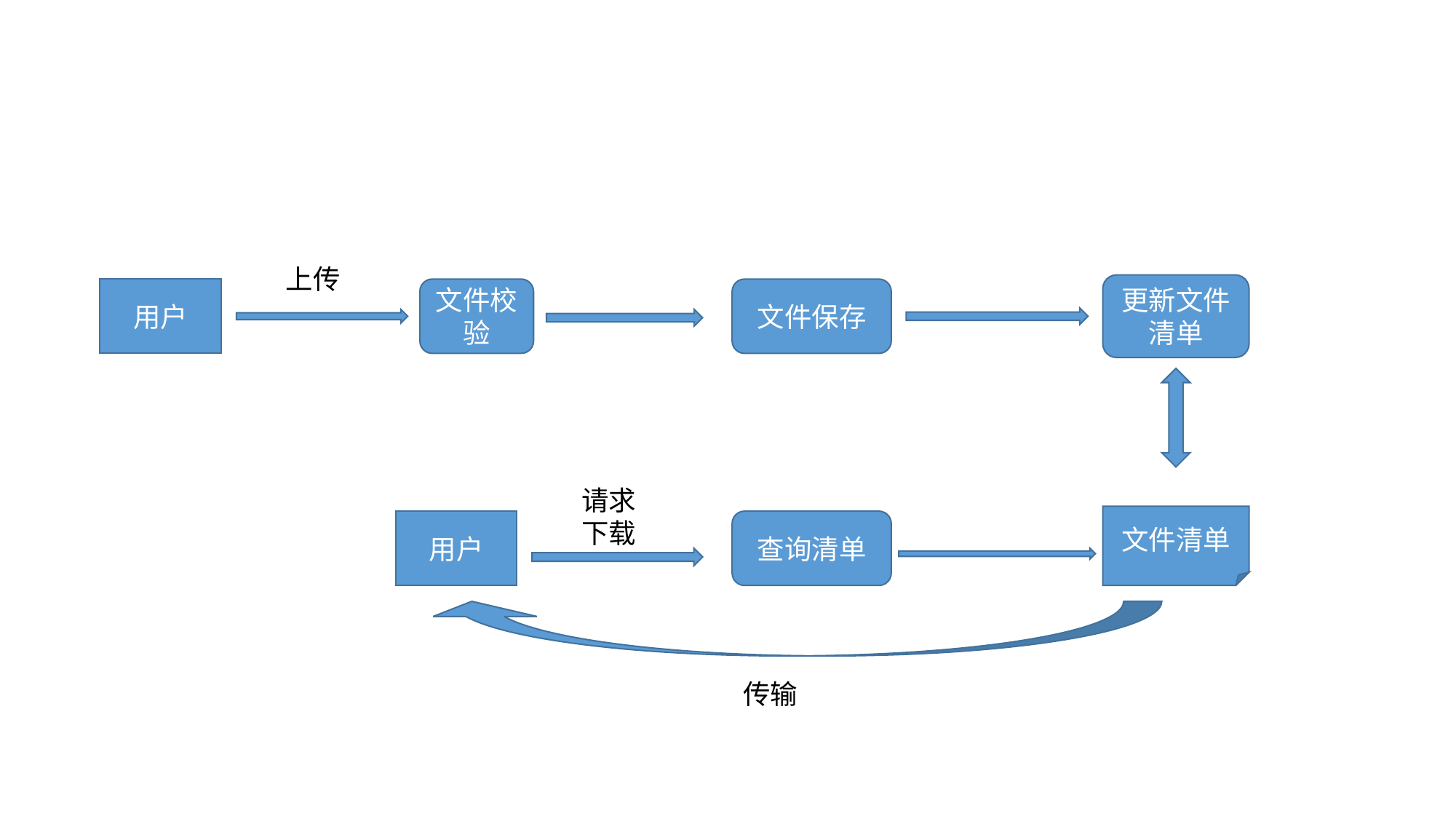

#
上传

更新文件清单
用户
文件校验
文件保存

请求下载
文件清单
用户
查询清单

传输